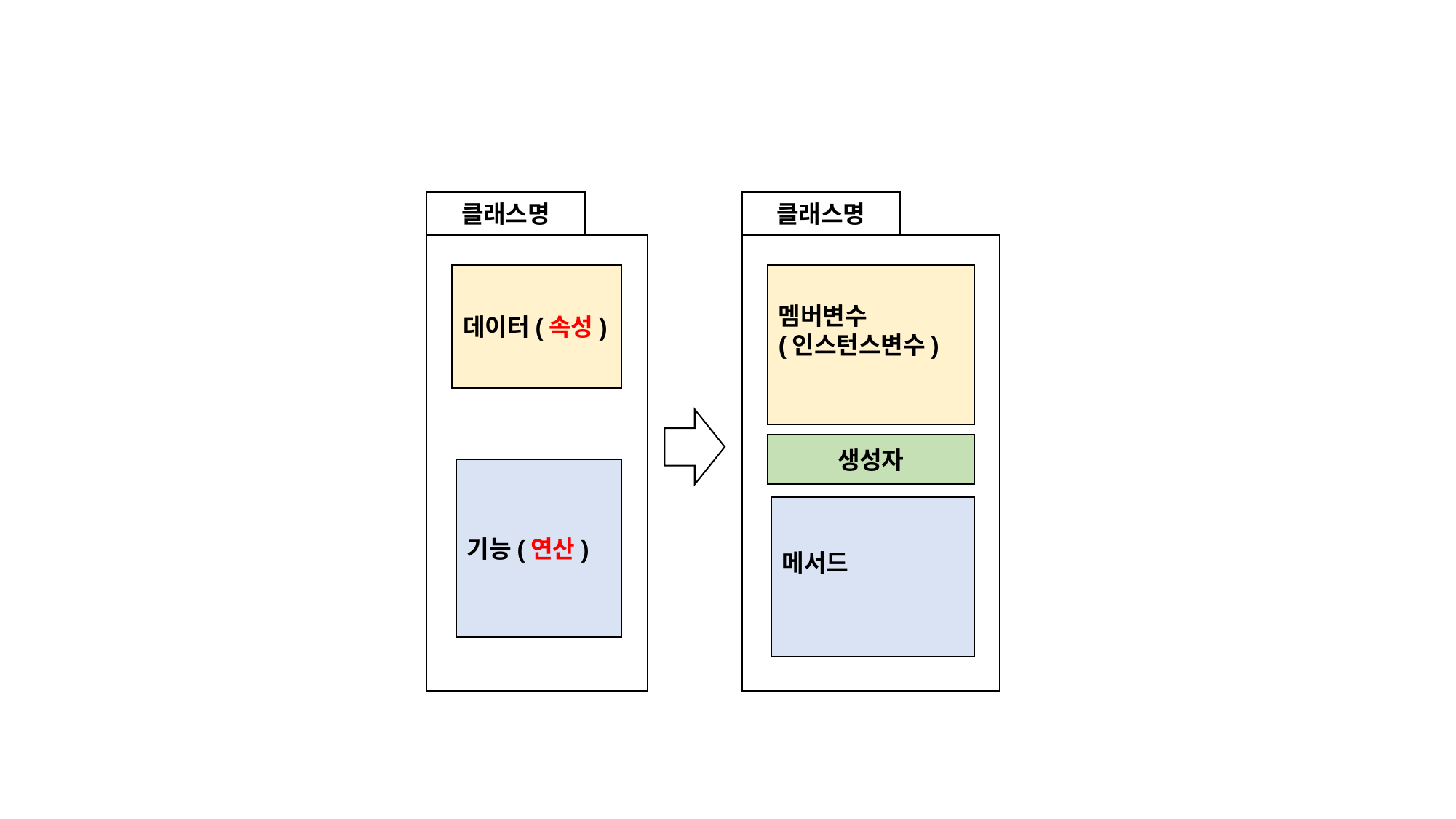

클래스명
클래스명

데이터(속성)
멤버변수
(인스턴스변수)

생성자
기능(연산)
메서드